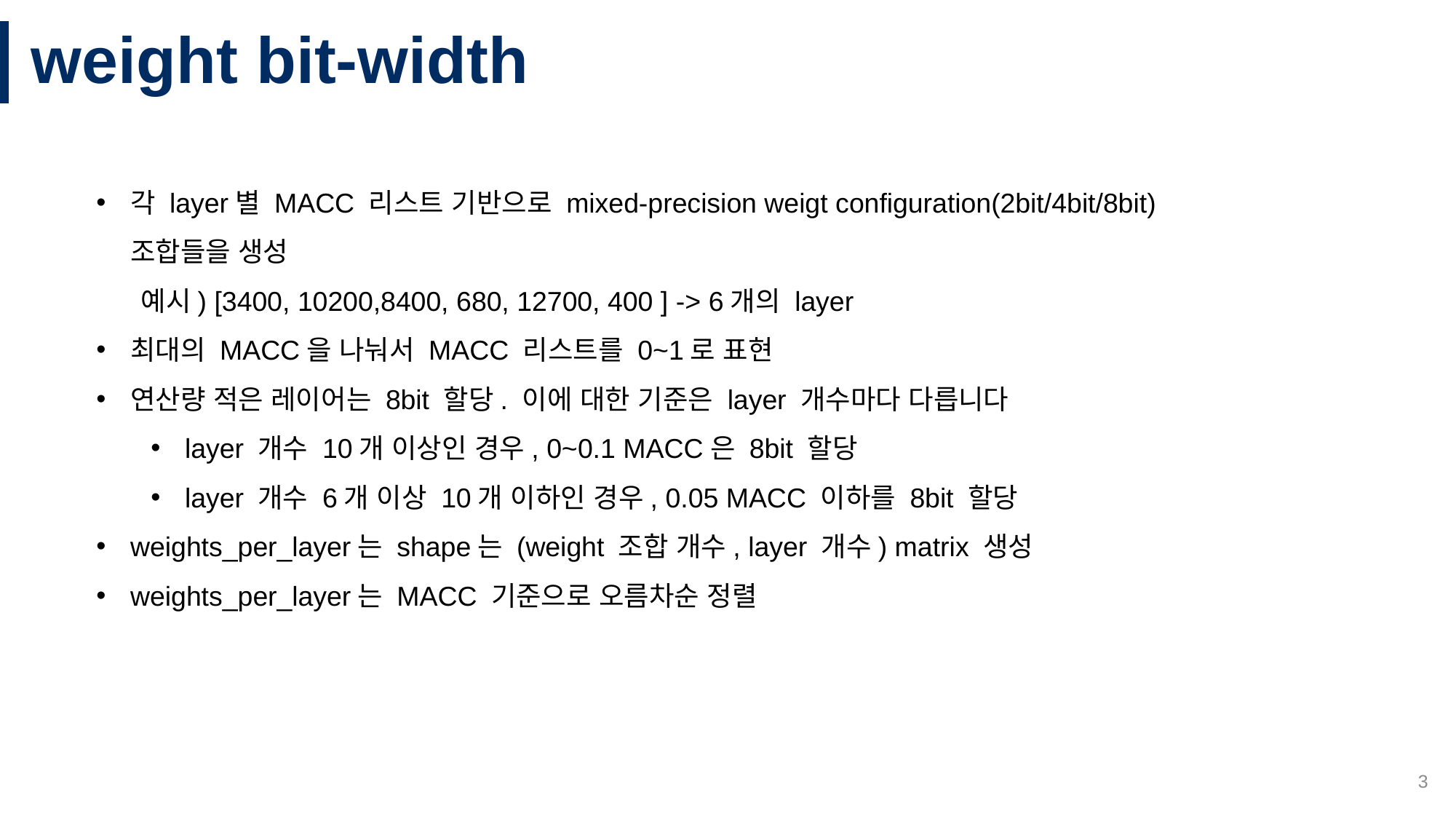

# weight bit-width
각 layer별 MACC 리스트 기반으로 mixed-precision weigt configuration(2bit/4bit/8bit) 조합들을 생성
     예시) [3400, 10200,8400, 680, 12700, 400 ] -> 6개의 layer
최대의 MACC을 나눠서 MACC 리스트를 0~1로 표현
연산량 적은 레이어는 8bit 할당. 이에 대한 기준은 layer 개수마다 다릅니다
layer 개수 10개 이상인 경우, 0~0.1 MACC은 8bit 할당
layer 개수 6개 이상 10개 이하인 경우, 0.05 MACC 이하를 8bit 할당
weights_per_layer는 shape는 (weight 조합 개수, layer 개수) matrix 생성
weights_per_layer는 MACC 기준으로 오름차순 정렬
3